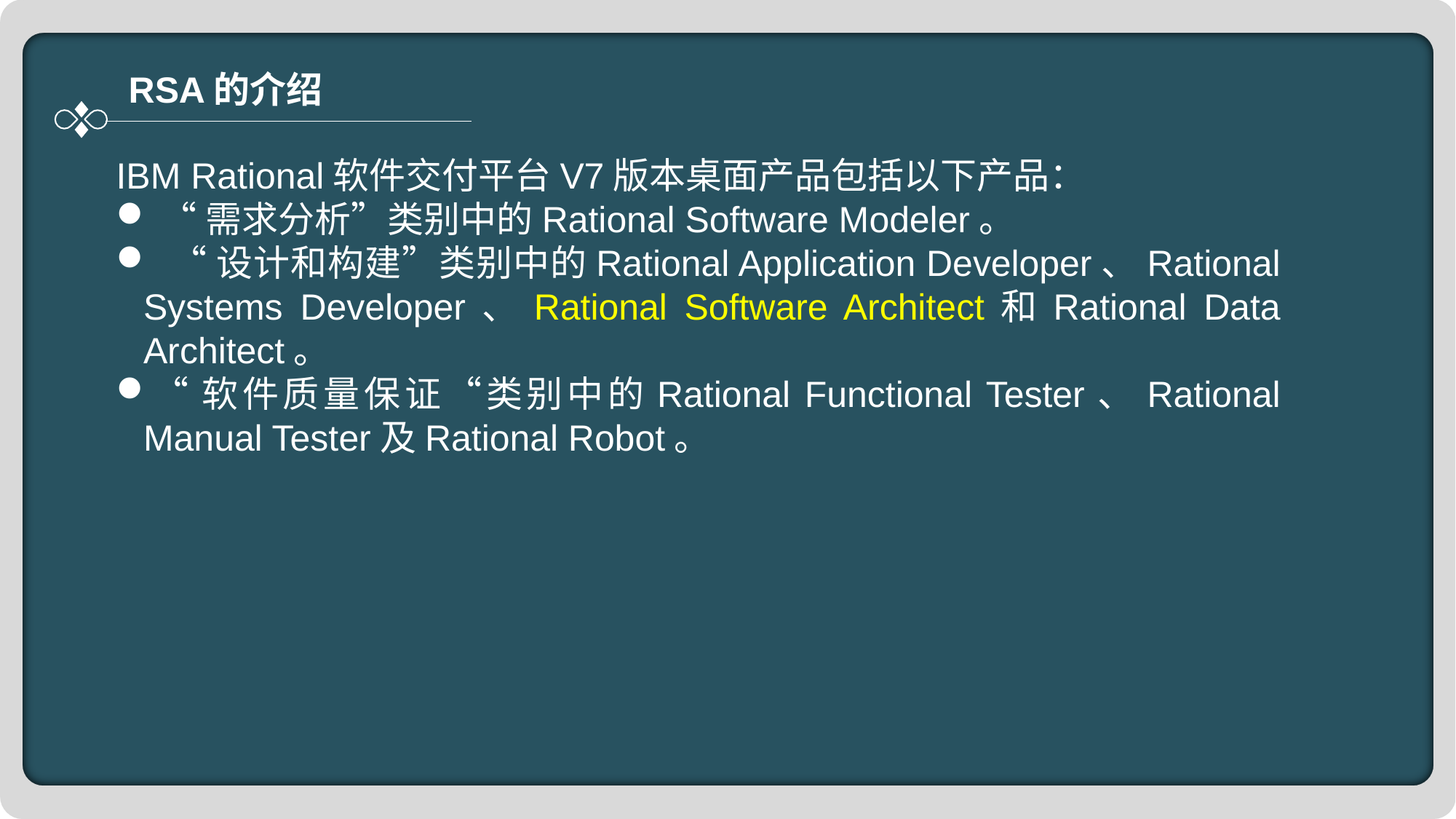

RSA的介绍

IBM Rational软件交付平台V7版本桌面产品包括以下产品：
 “需求分析”类别中的Rational Software Modeler。
  “设计和构建”类别中的Rational Application Developer、Rational Systems Developer、Rational Software Architect和Rational Data Architect。
“软件质量保证“类别中的Rational Functional Tester、Rational Manual Tester及Rational Robot。